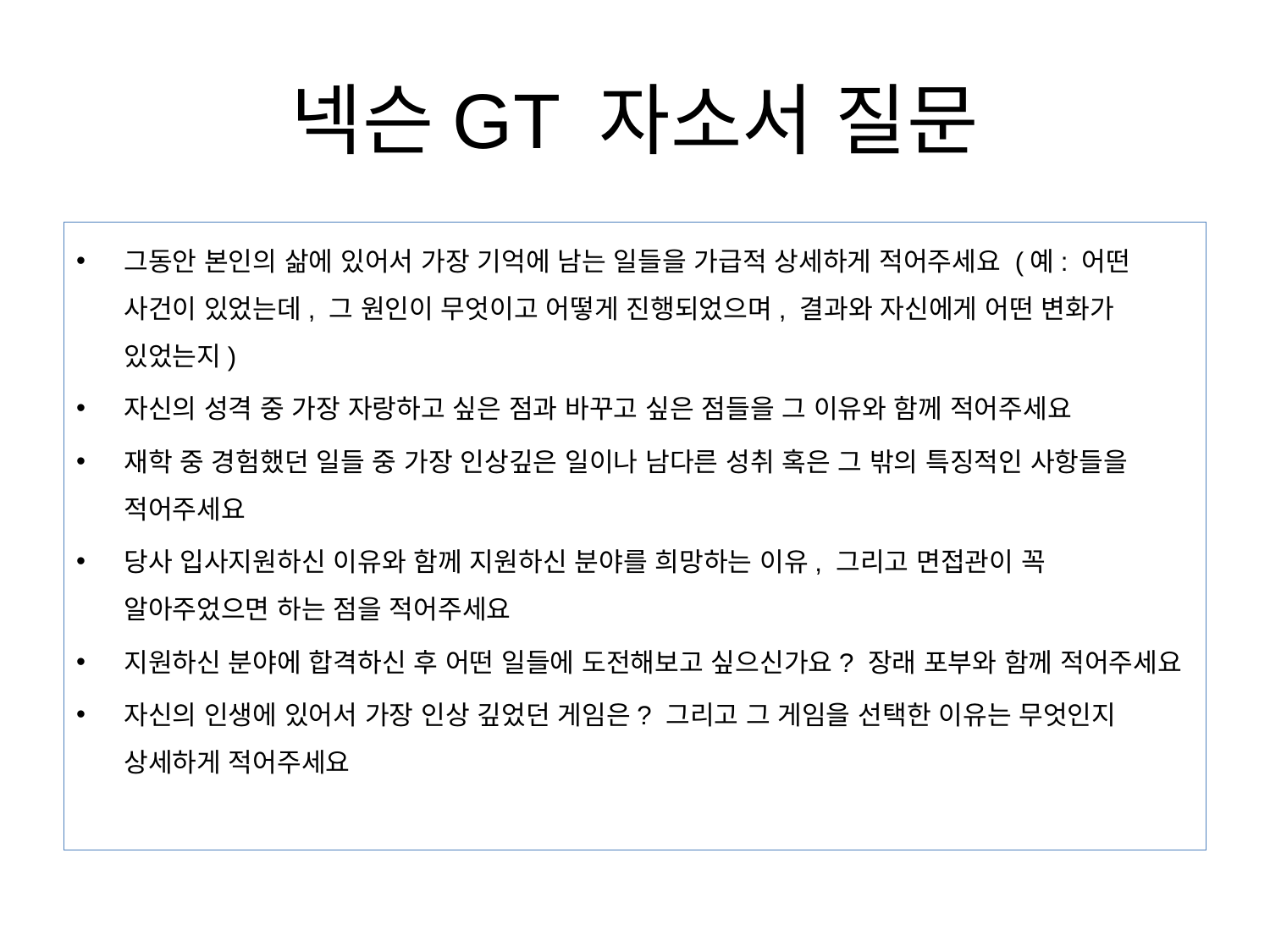

# 넥슨GT 자소서 질문
그동안 본인의 삶에 있어서 가장 기억에 남는 일들을 가급적 상세하게 적어주세요 (예: 어떤 사건이 있었는데, 그 원인이 무엇이고 어떻게 진행되었으며, 결과와 자신에게 어떤 변화가 있었는지)
자신의 성격 중 가장 자랑하고 싶은 점과 바꾸고 싶은 점들을 그 이유와 함께 적어주세요
재학 중 경험했던 일들 중 가장 인상깊은 일이나 남다른 성취 혹은 그 밖의 특징적인 사항들을 적어주세요
당사 입사지원하신 이유와 함께 지원하신 분야를 희망하는 이유, 그리고 면접관이 꼭 알아주었으면 하는 점을 적어주세요
지원하신 분야에 합격하신 후 어떤 일들에 도전해보고 싶으신가요? 장래 포부와 함께 적어주세요
자신의 인생에 있어서 가장 인상 깊었던 게임은? 그리고 그 게임을 선택한 이유는 무엇인지 상세하게 적어주세요